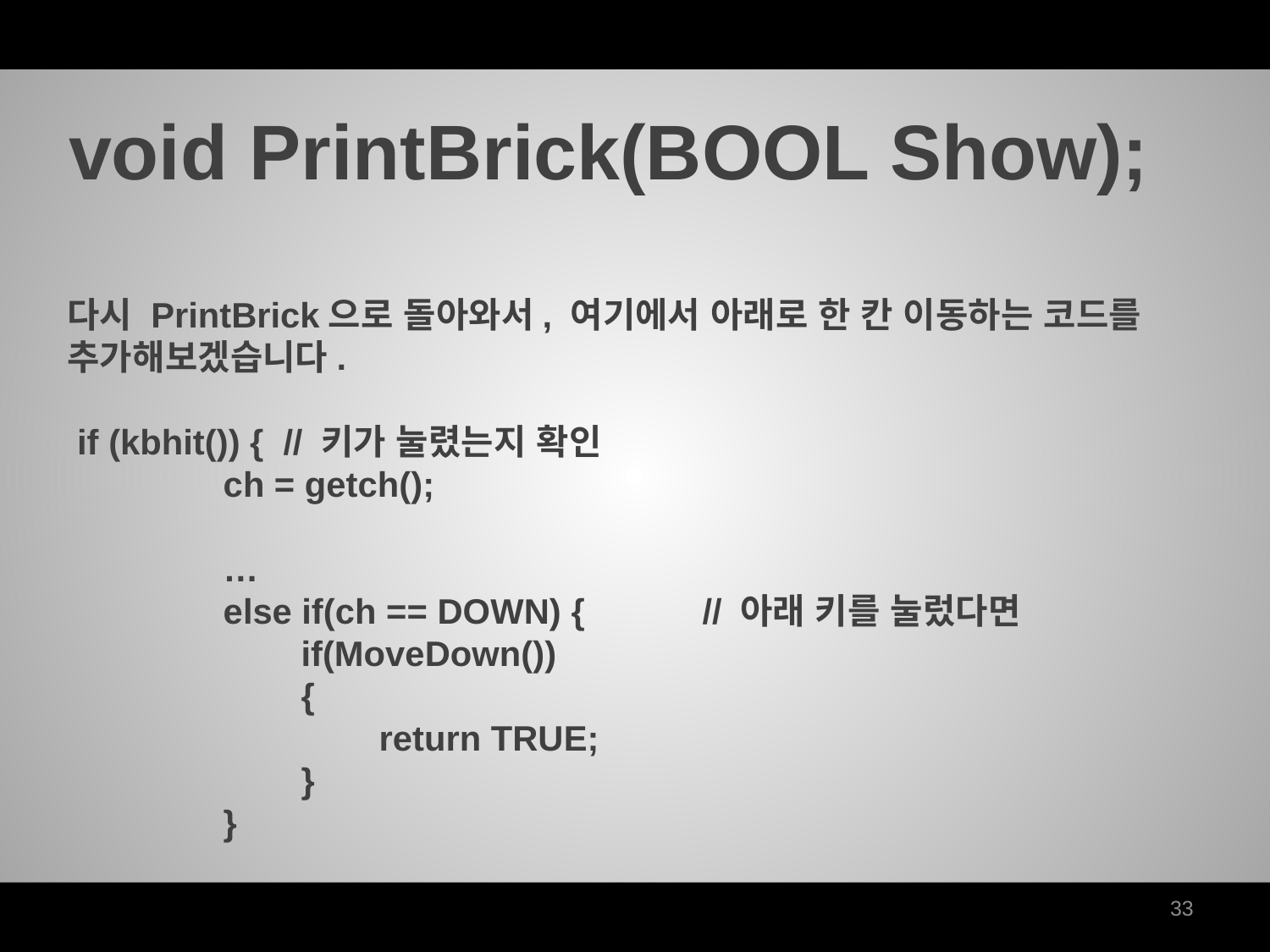

void PrintBrick(BOOL Show);
다시 PrintBrick으로 돌아와서, 여기에서 아래로 한 칸 이동하는 코드를 추가해보겠습니다.

 if (kbhit()) {  // 키가 눌렸는지 확인
                ch = getch();

                …
                else if(ch == DOWN) {	// 아래 키를 눌렀다면
                        if(MoveDown())
                        {
                                return TRUE;
                        }
                }
33